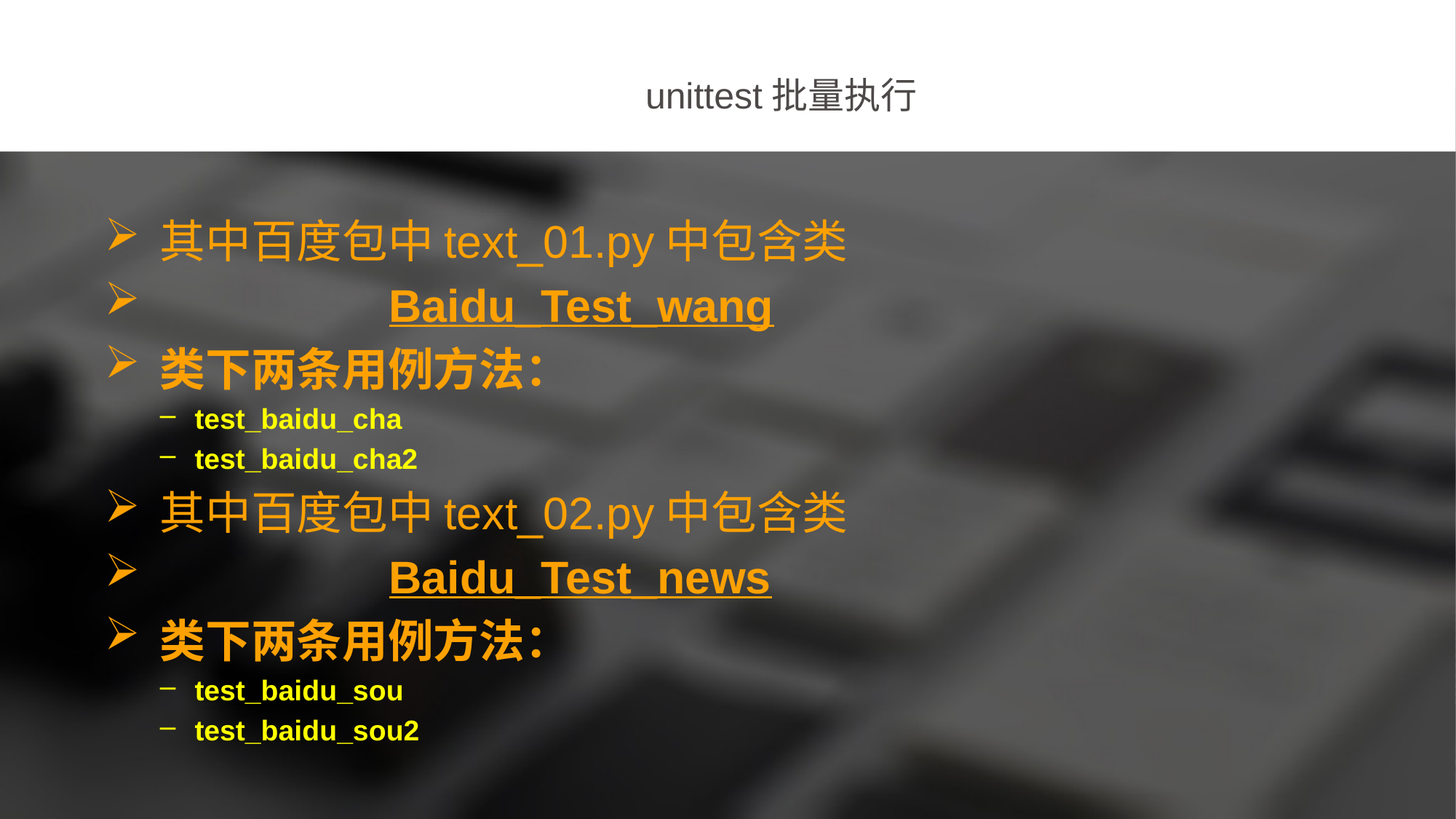

unittest批量执行
其中百度包中text_01.py中包含类
                  Baidu_Test_wang
类下两条用例方法：
test_baidu_cha
test_baidu_cha2
其中百度包中text_02.py中包含类
                  Baidu_Test_news
类下两条用例方法：
test_baidu_sou
test_baidu_sou2